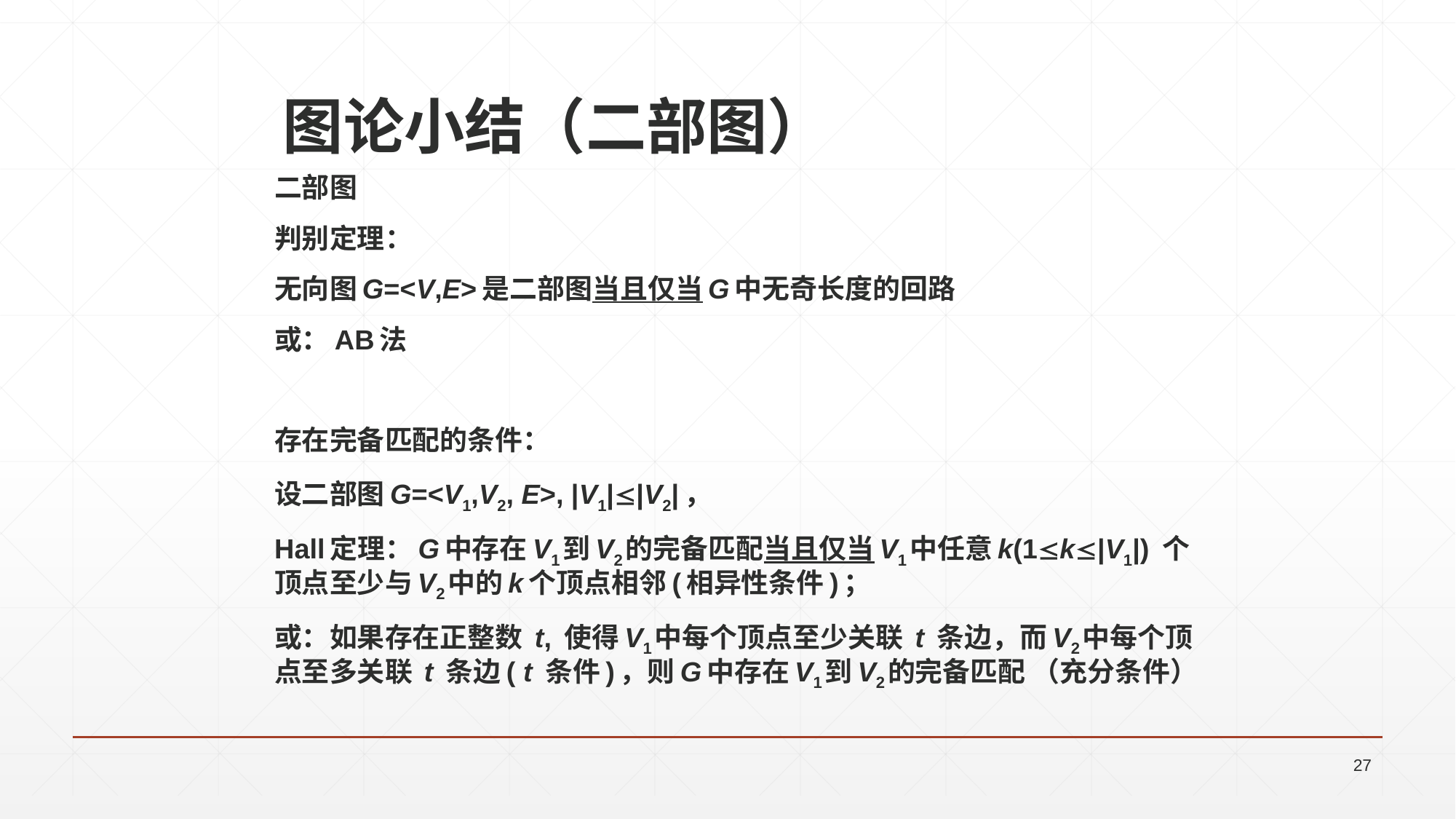

# 图论小结（二部图）
二部图
判别定理：
无向图G=<V,E>是二部图当且仅当G中无奇长度的回路
或：AB法

存在完备匹配的条件：
设二部图G=<V1,V2, E>, |V1|≤|V2|，
Hall定理：G中存在V1到V2的完备匹配当且仅当V1中任意k(1≤k≤|V1|) 个顶点至少与V2中的k个顶点相邻(相异性条件)；
或：如果存在正整数 t, 使得V1中每个顶点至少关联 t 条边，而V2中每个顶点至多关联 t 条边( t 条件)，则G中存在V1到V2的完备匹配 （充分条件）
27